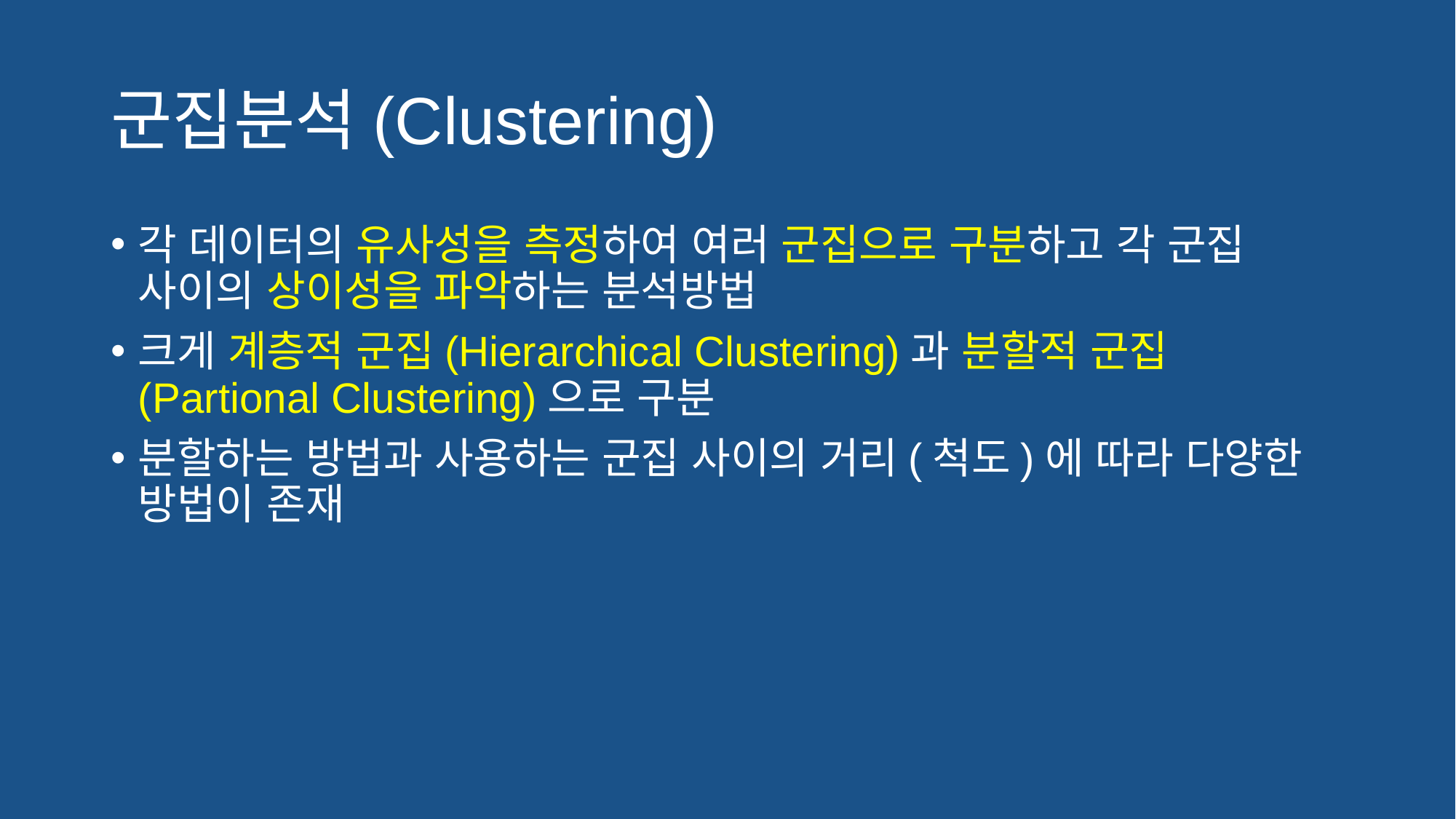

# 군집분석(Clustering)
각 데이터의 유사성을 측정하여 여러 군집으로 구분하고 각 군집 사이의 상이성을 파악하는 분석방법
크게 계층적 군집(Hierarchical Clustering)과 분할적 군집(Partional Clustering)으로 구분
분할하는 방법과 사용하는 군집 사이의 거리(척도)에 따라 다양한 방법이 존재